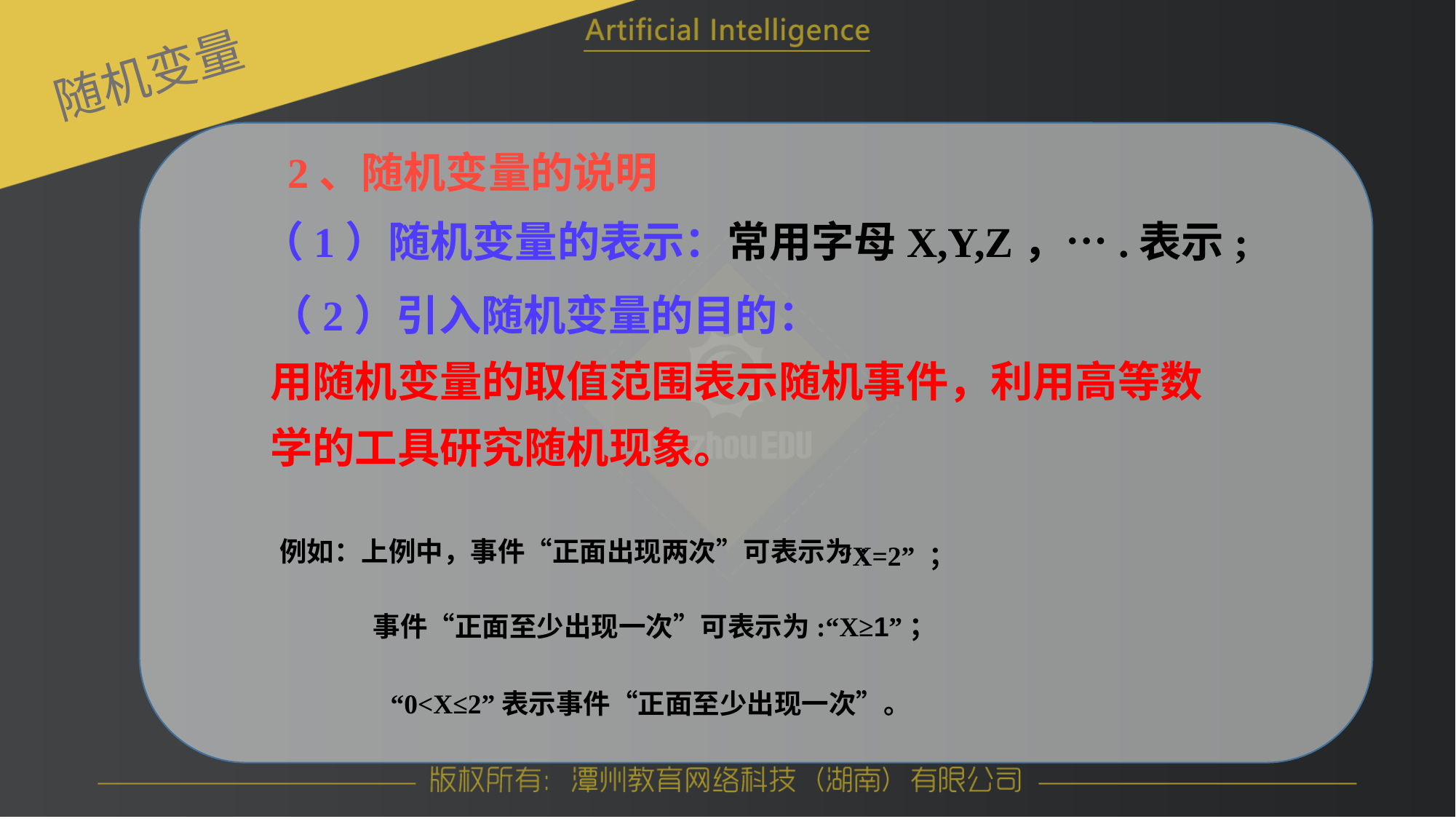

随机变量

2、随机变量的说明
（1）随机变量的表示：常用字母X,Y,Z，….表示;
（2）引入随机变量的目的：
用随机变量的取值范围表示随机事件，利用高等数学的工具研究随机现象。
例如：上例中，事件“正面出现两次”可表示为:
“X=2” ；
事件“正面至少出现一次”可表示为:“X≥1”；
“0<X≤2”表示事件“正面至少出现一次”。